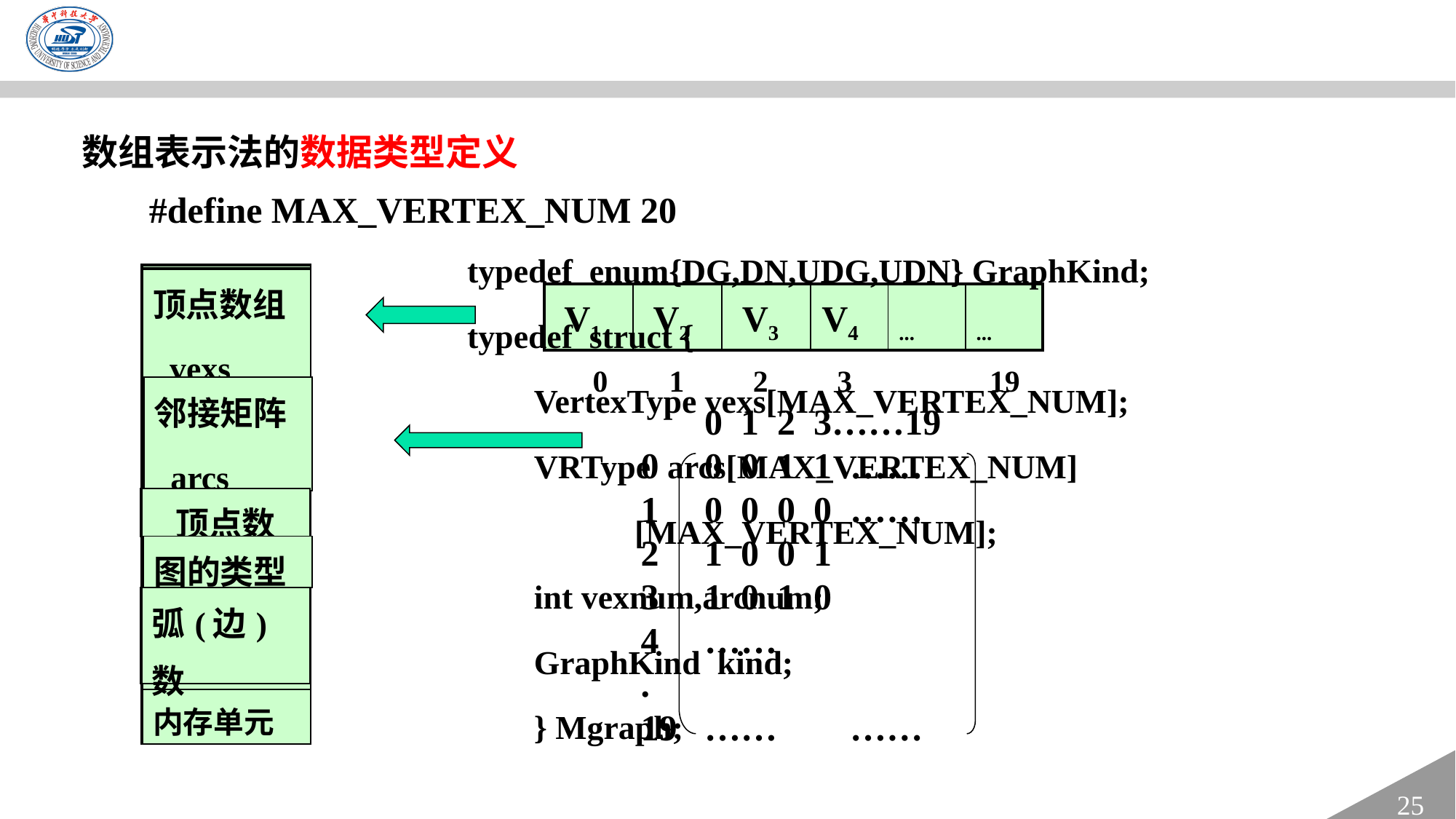

数组表示法的数据类型定义
#define MAX_VERTEX_NUM 20
typedef  enum{DG,DN,UDG,UDN} GraphKind;
typedef  struct {
        VertexType vexs[MAX_VERTEX_NUM];
        VRType  arcs[MAX_VERTEX_NUM]
                    [MAX_VERTEX_NUM];
        int vexnum,arcnum;
        GraphKind  kind;
        } Mgraph;
| ................................................................................................................. ............................................................ |
| --- |
| 内存单元 |
| 顶点数组 vexs |
| --- |
| V1 | V2 | V3 | V4 | ... | ... |
| --- | --- | --- | --- | --- | --- |

0        1         2         3                  19
| 邻接矩阵 arcs |
| --- |
       0  1  2  3……19
0     0  0  1  1  ……
1     0  0  0  0  ……
2     1  0  0  1
3     1  0  1  0
4     ……
.
19   ……        ……

| 顶点数 |
| --- |
| 图的类型 |
| --- |
| 弧(边)数 |
| --- |